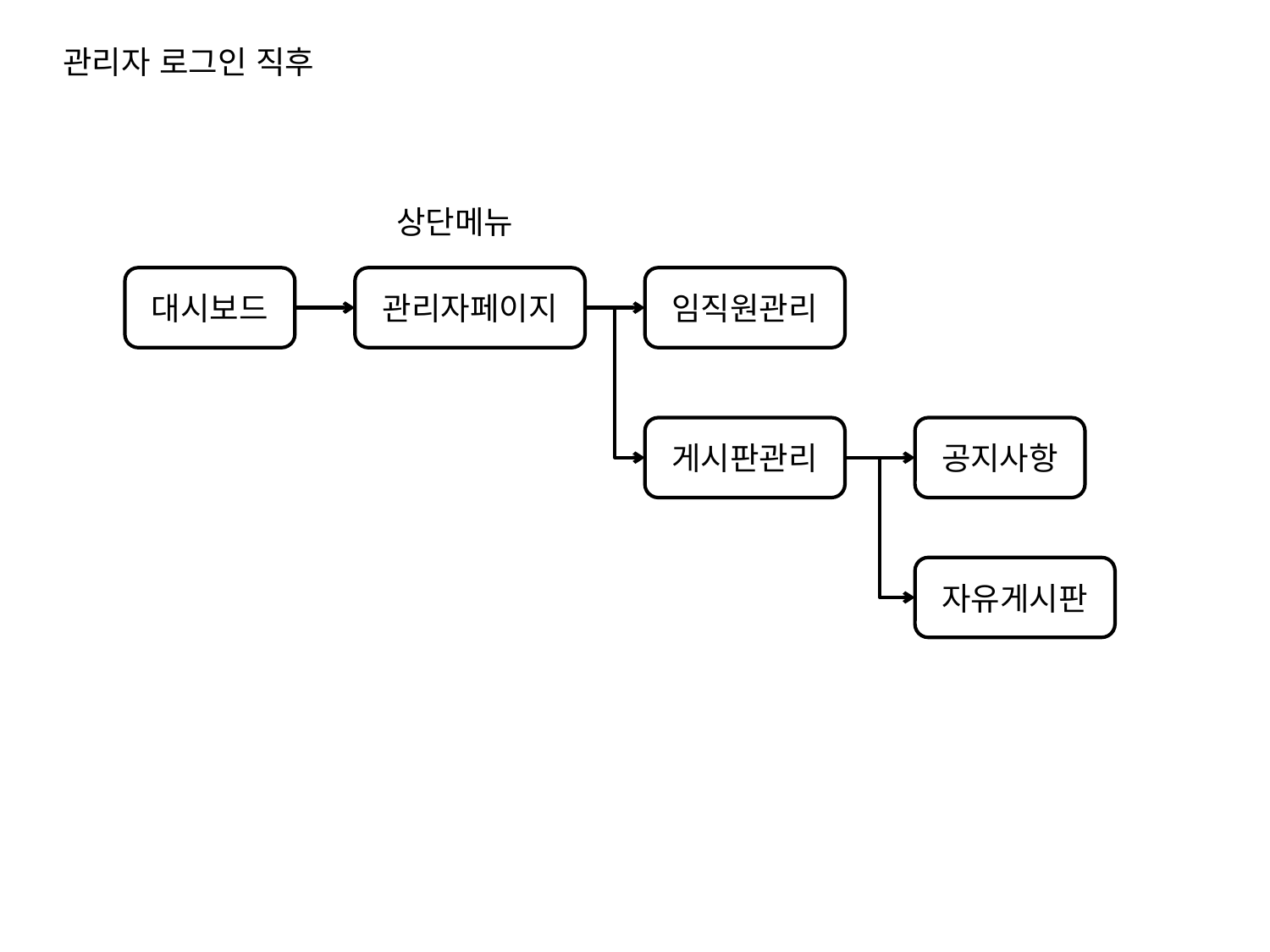

관리자 로그인 직후
상단메뉴
대시보드
관리자페이지
임직원관리
게시판관리
공지사항
자유게시판